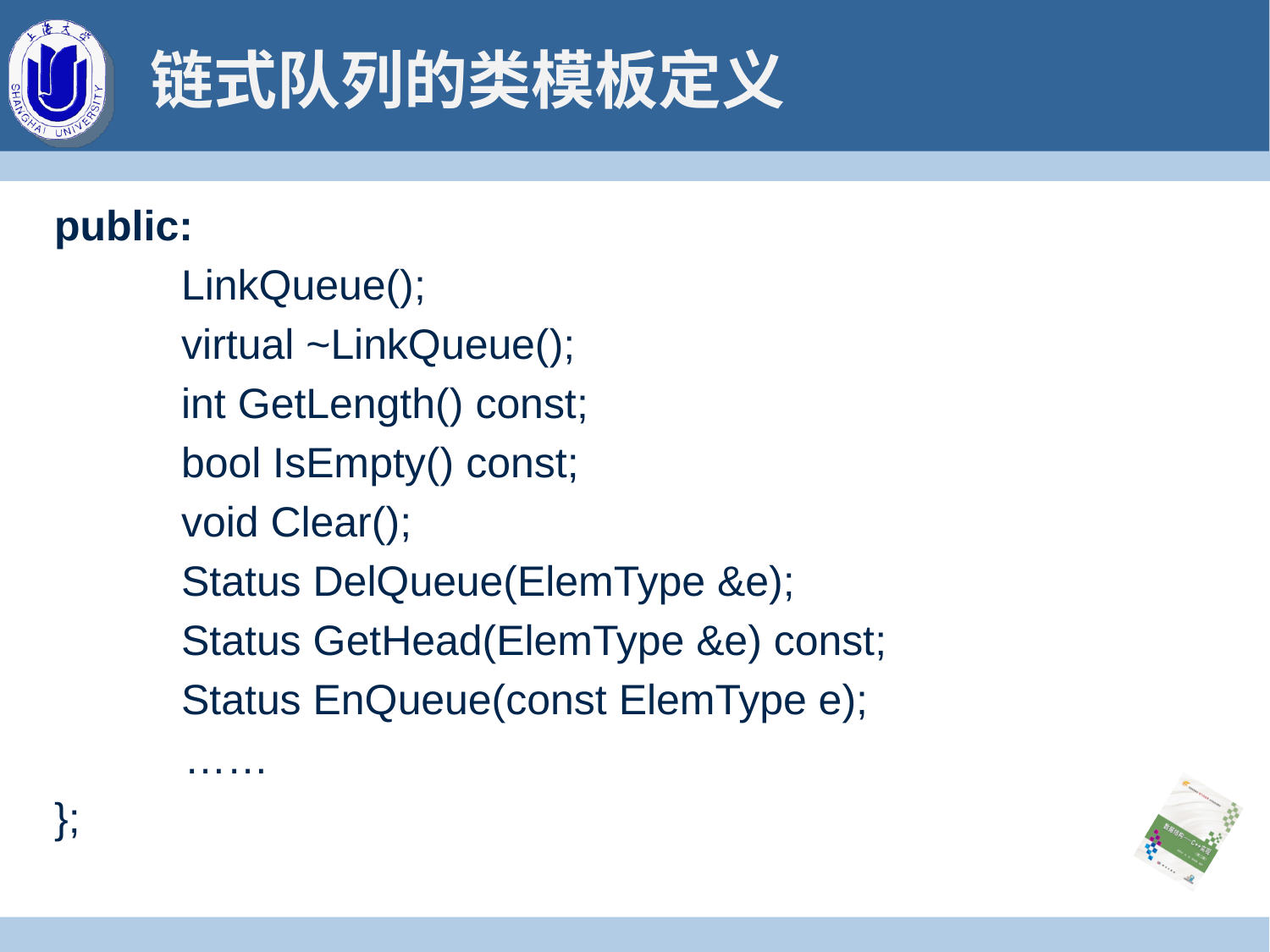

# 链式队列的类模板定义
public:
	LinkQueue();
	virtual ~LinkQueue();
	int GetLength() const;
	bool IsEmpty() const;
	void Clear();
	Status DelQueue(ElemType &e);
	Status GetHead(ElemType &e) const;
	Status EnQueue(const ElemType e);
           ……
};